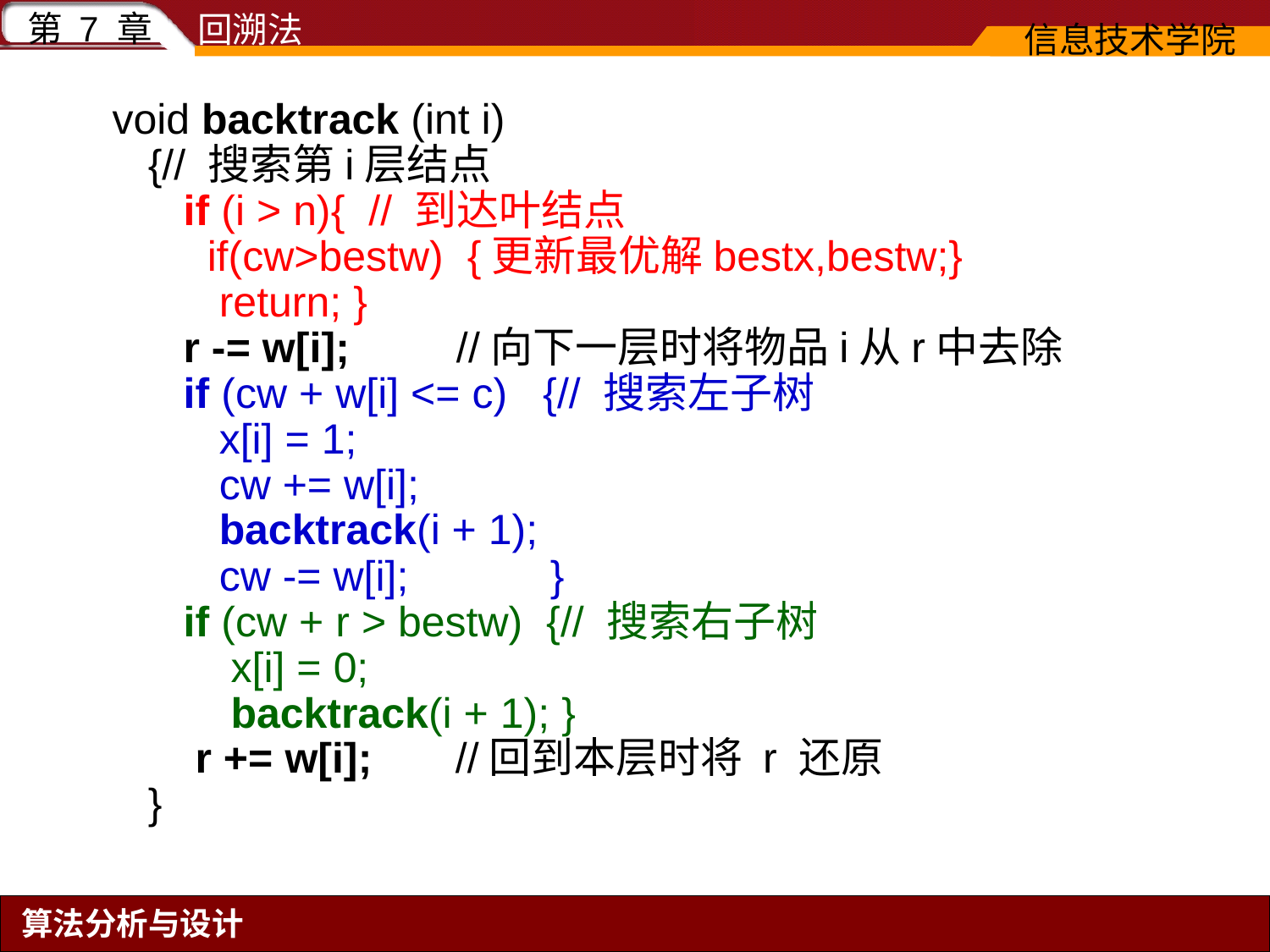

void backtrack (int i)
   {// 搜索第i层结点
      if (i > n){  // 到达叶结点
        if(cw>bestw)  {更新最优解bestx,bestw;}
         return; }
      r -= w[i];         //向下一层时将物品i从r中去除
      if (cw + w[i] <= c)   {// 搜索左子树
         x[i] = 1;
         cw += w[i];
         backtrack(i + 1);
         cw -= w[i];            }
      if (cw + r > bestw)  {// 搜索右子树
          x[i] = 0;
          backtrack(i + 1); }
       r += w[i];       //回到本层时将 r 还原
   }